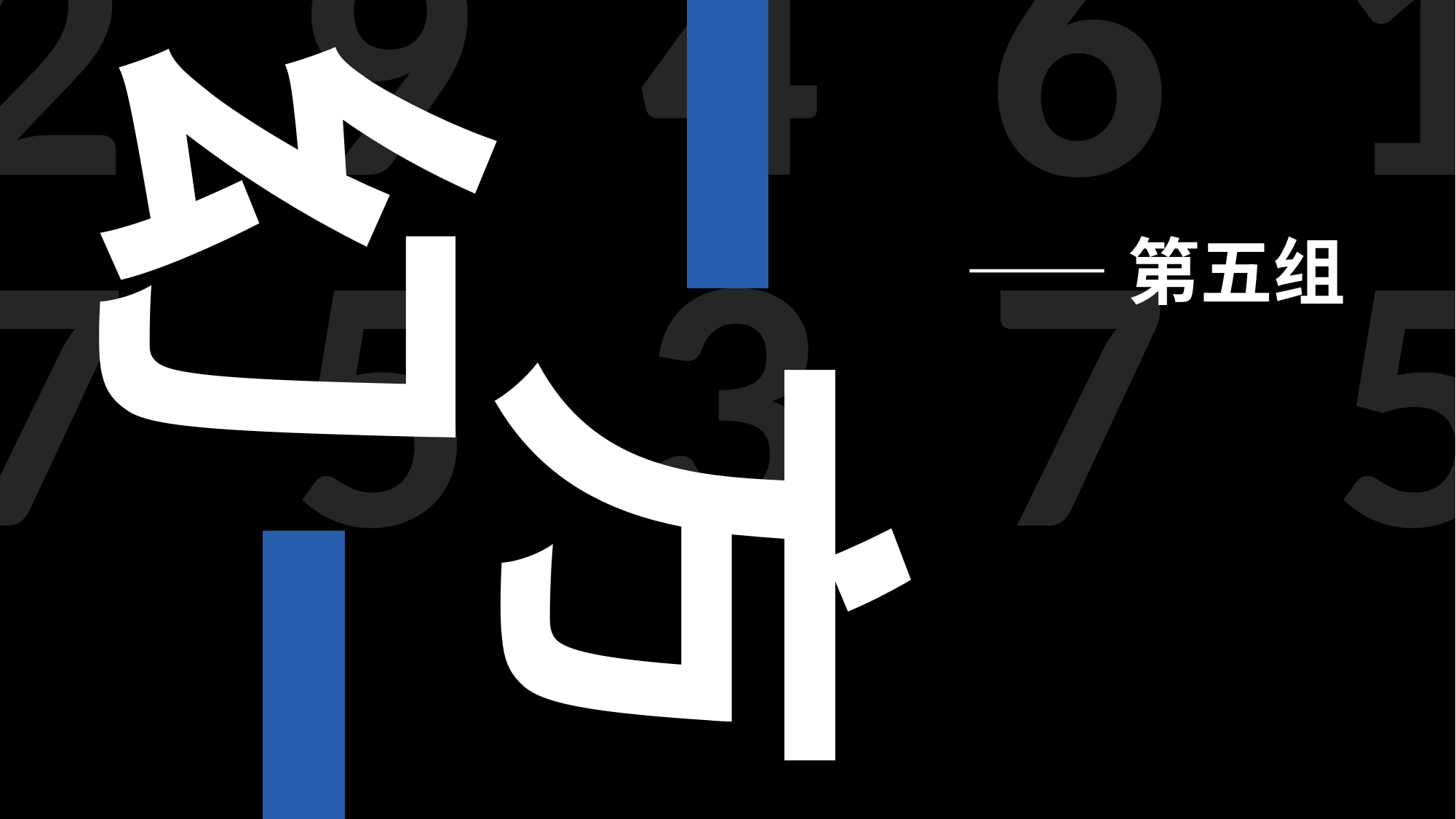

2  9  4  6  1  8
7  5  3  7  5  3
6  1  8  2  9  4
幻
——第五组
方